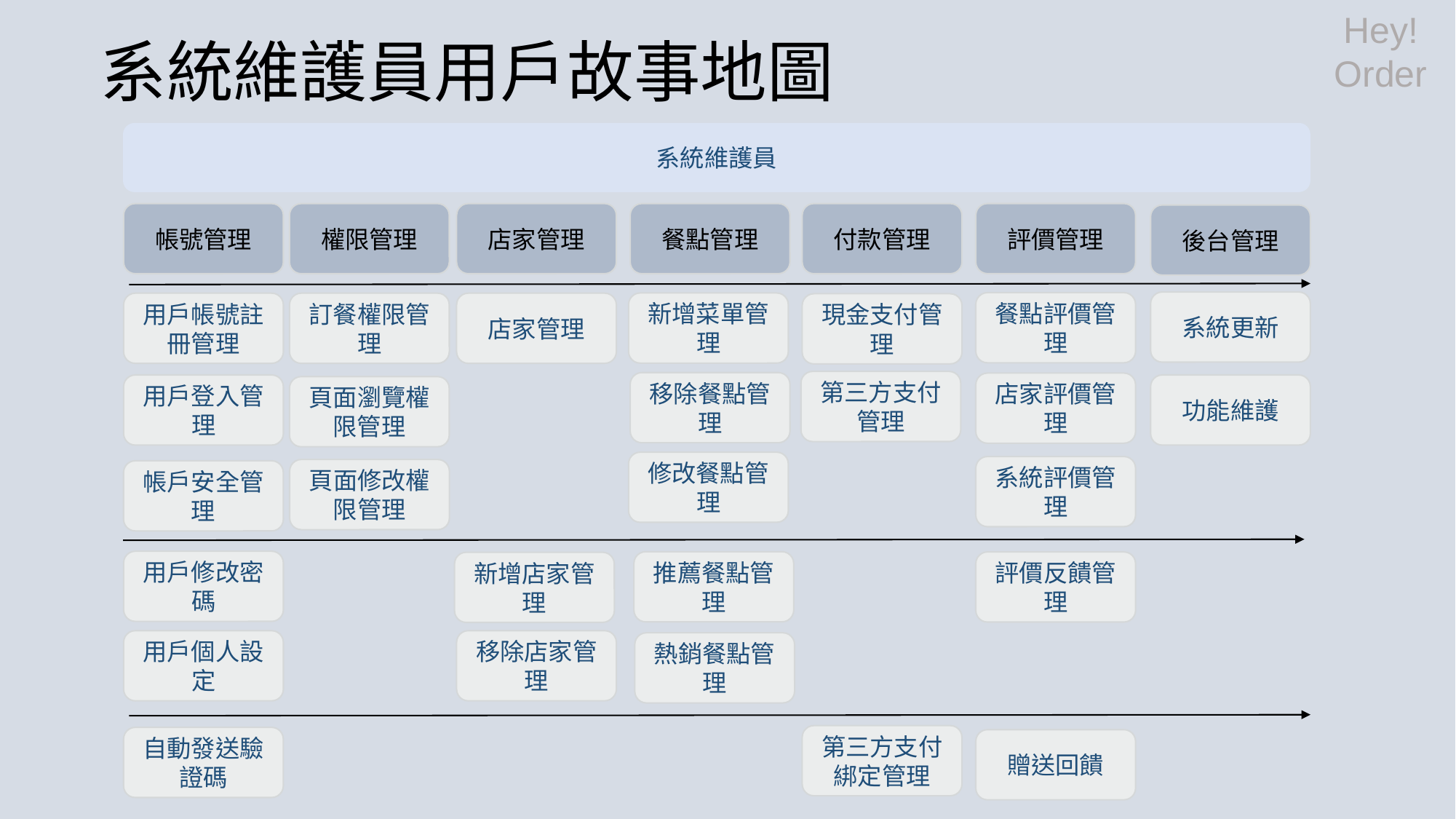

系統維護員用戶故事地圖
Hey!
Order

系統維護員
評價管理
帳號管理
權限管理
店家管理
餐點管理
付款管理
後台管理
系統更新
餐點評價管理
新增菜單管理
用戶帳號註冊管理
訂餐權限管理
店家管理
現金支付管理
第三方支付管理
移除餐點管理
店家評價管理
功能維護
用戶登入管理
頁面瀏覽權限管理
修改餐點管理
系統評價管理
頁面修改權限管理
帳戶安全管理
用戶修改密碼
推薦餐點管理
評價反饋管理
新增店家管理
用戶個人設定
移除店家管理
熱銷餐點管理
第三方支付綁定管理
自動發送驗證碼
贈送回饋